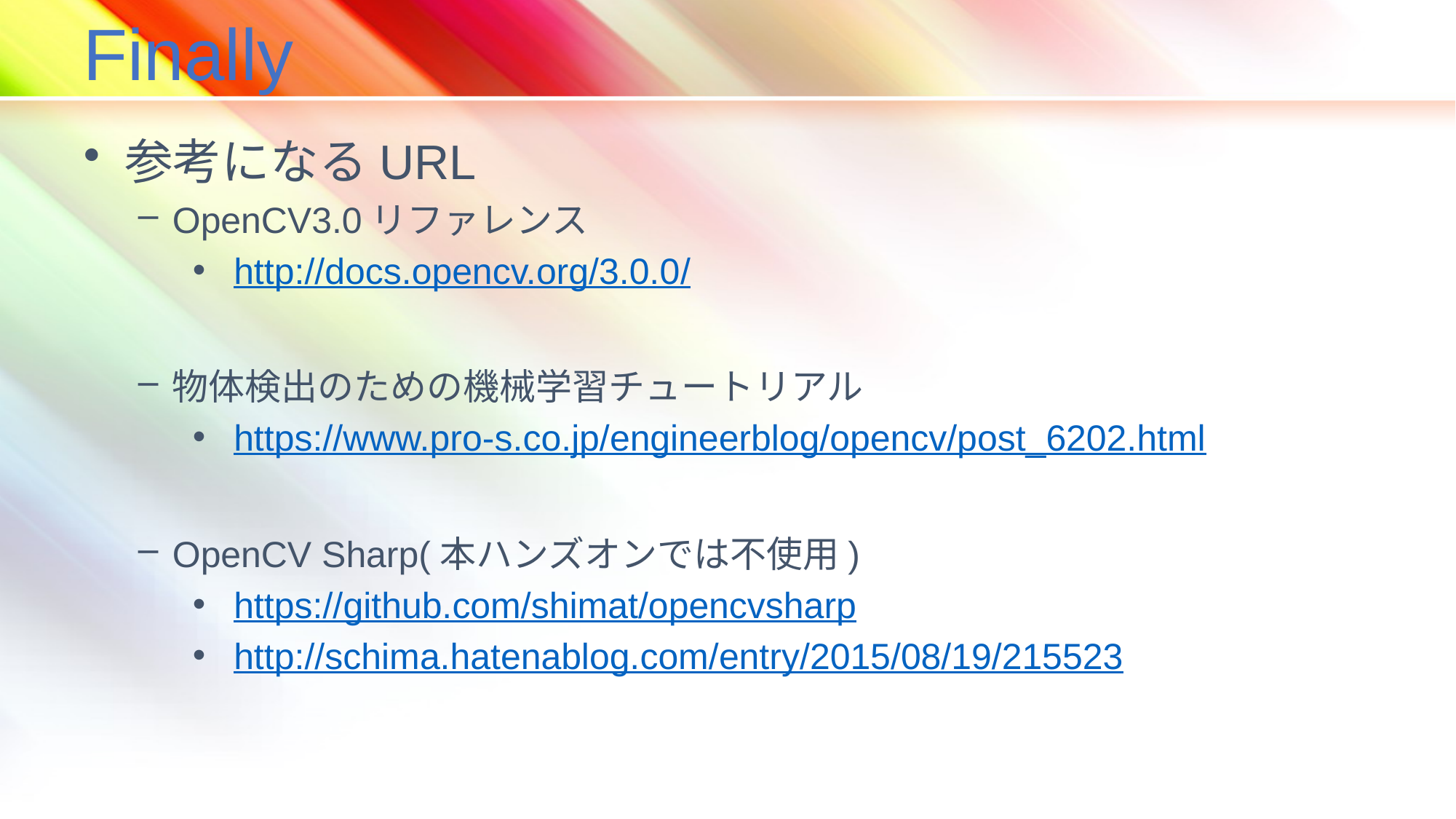

# Finally
参考になるURL
OpenCV3.0リファレンス
http://docs.opencv.org/3.0.0/

物体検出のための機械学習チュートリアル
https://www.pro-s.co.jp/engineerblog/opencv/post_6202.html

OpenCV Sharp(本ハンズオンでは不使用)
https://github.com/shimat/opencvsharp
http://schima.hatenablog.com/entry/2015/08/19/215523